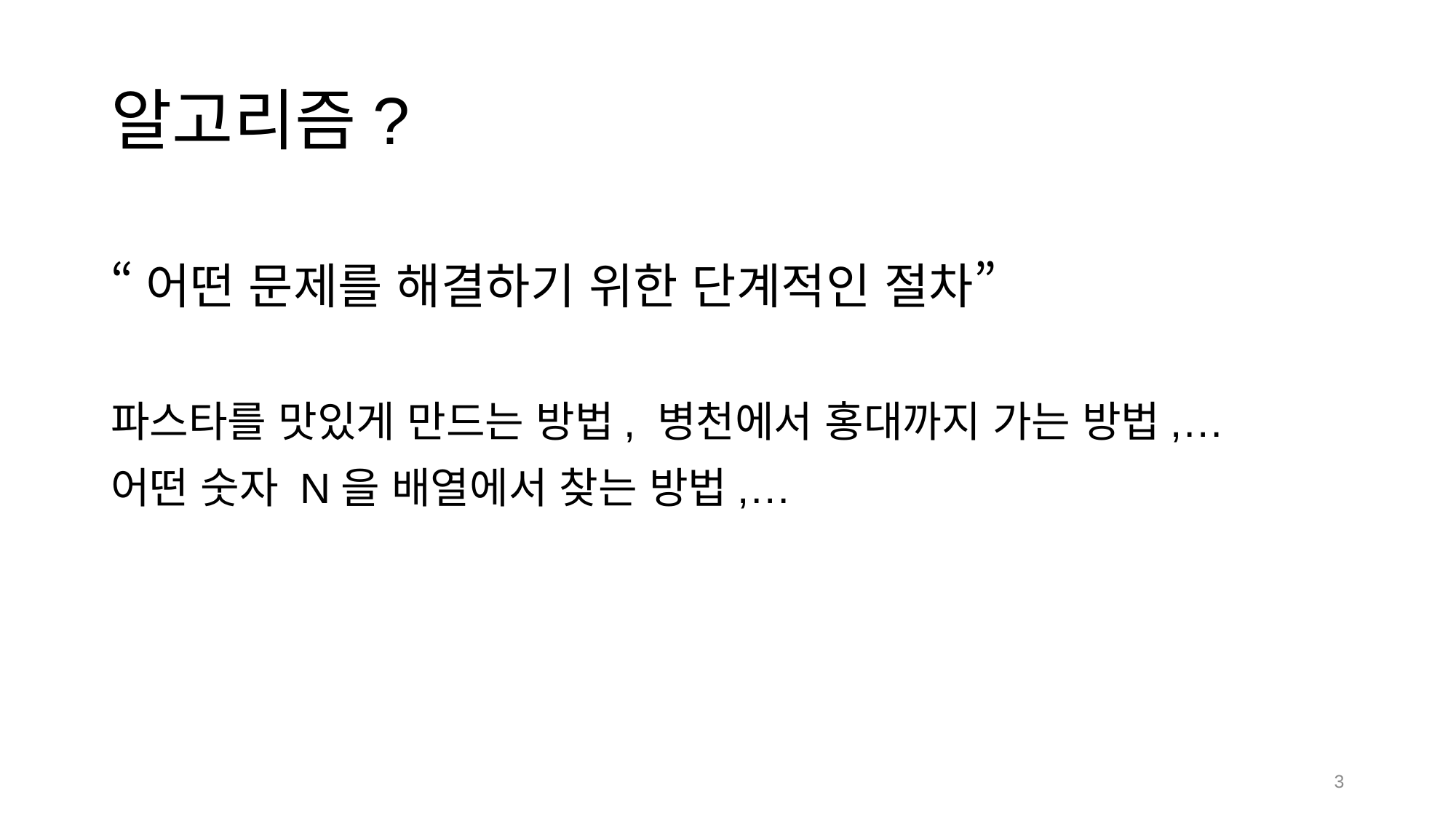

# 알고리즘?
“어떤 문제를 해결하기 위한 단계적인 절차”

파스타를 맛있게 만드는 방법, 병천에서 홍대까지 가는 방법,…
어떤 숫자 N을 배열에서 찾는 방법,…

3